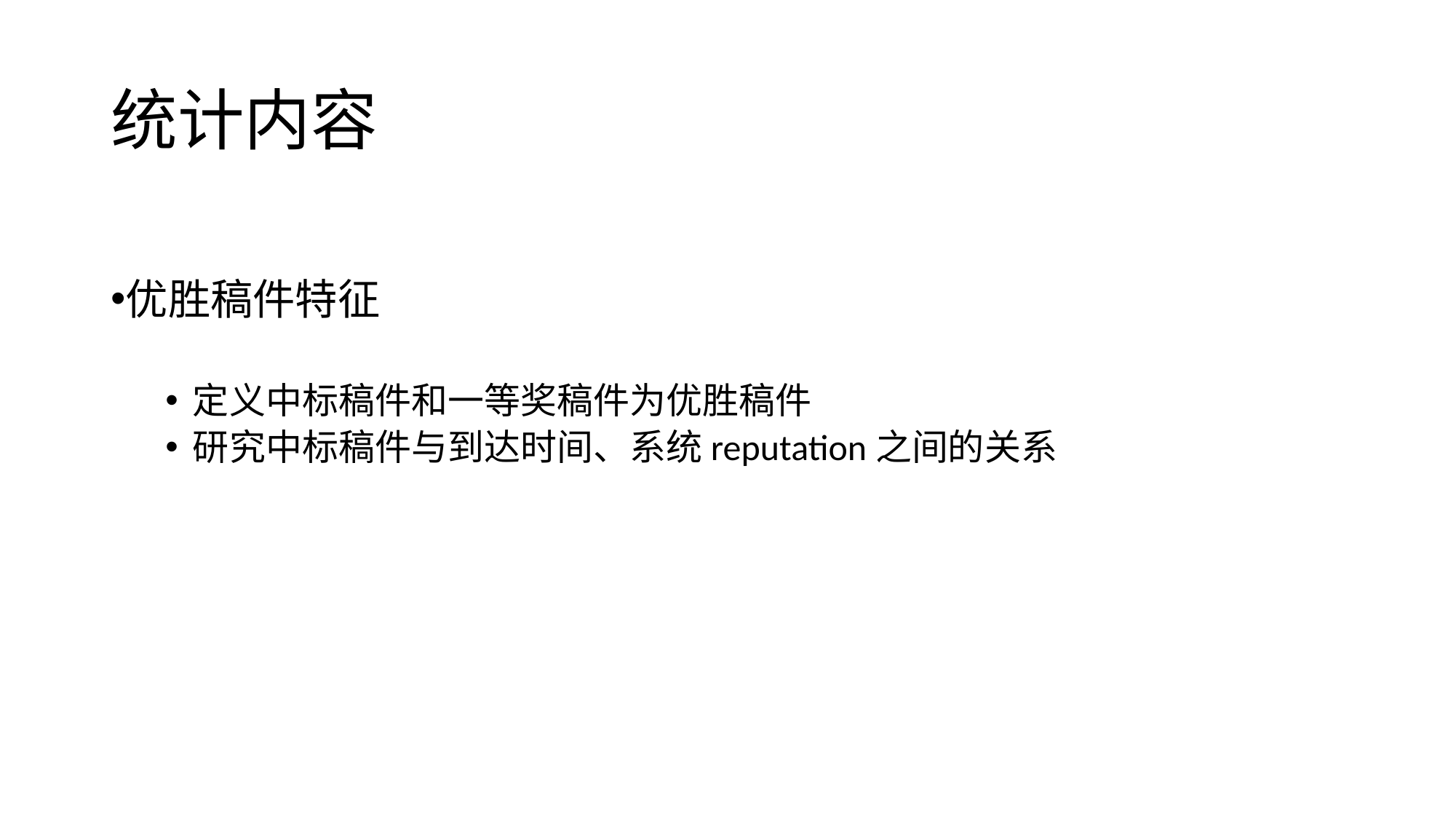

# 统计内容
优胜稿件特征
定义中标稿件和一等奖稿件为优胜稿件
研究中标稿件与到达时间、系统reputation之间的关系